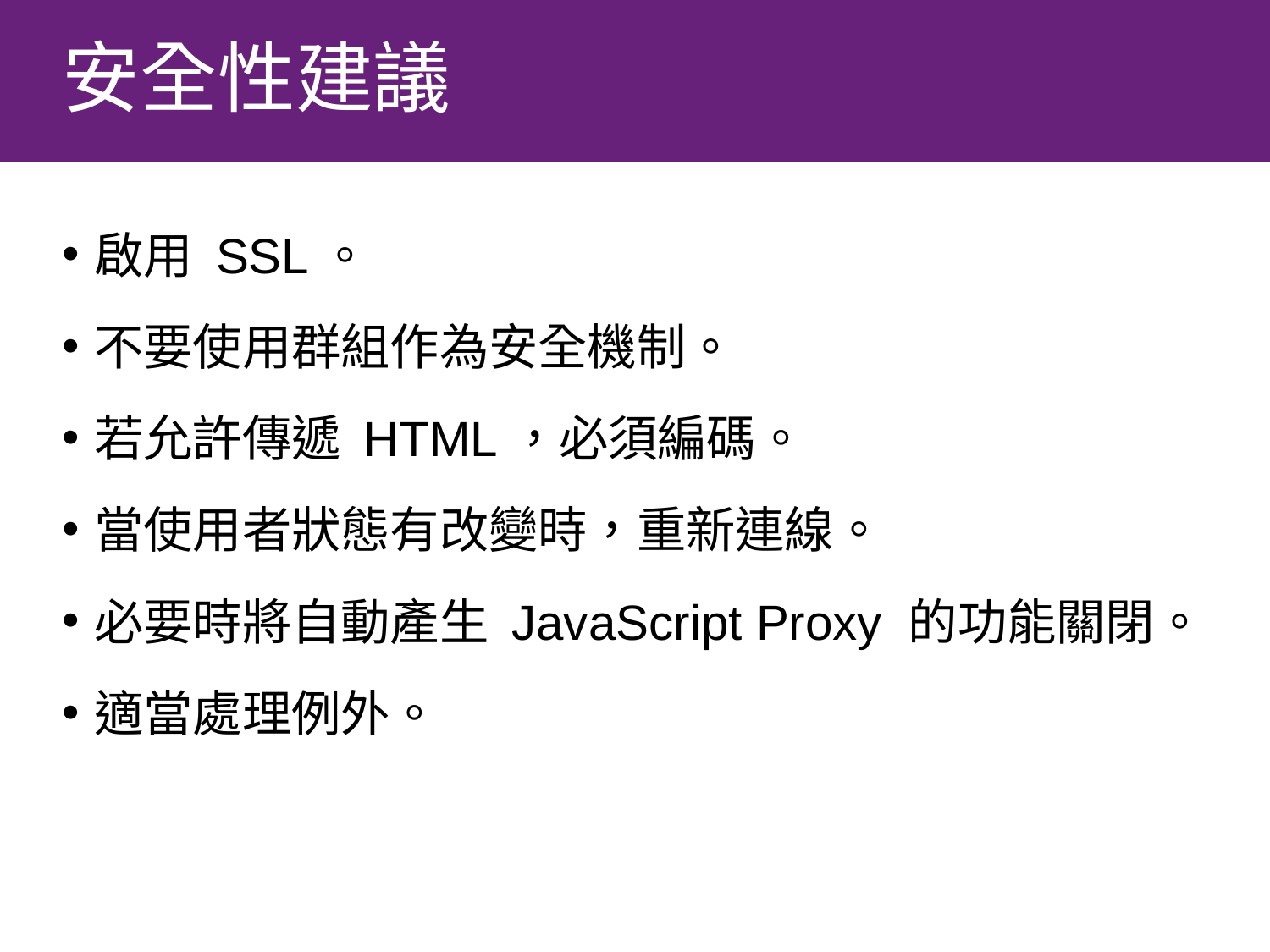

# 安全性建議
啟用 SSL。
不要使用群組作為安全機制。
若允許傳遞 HTML，必須編碼。
當使用者狀態有改變時，重新連線。
必要時將自動產生 JavaScript Proxy 的功能關閉。
適當處理例外。